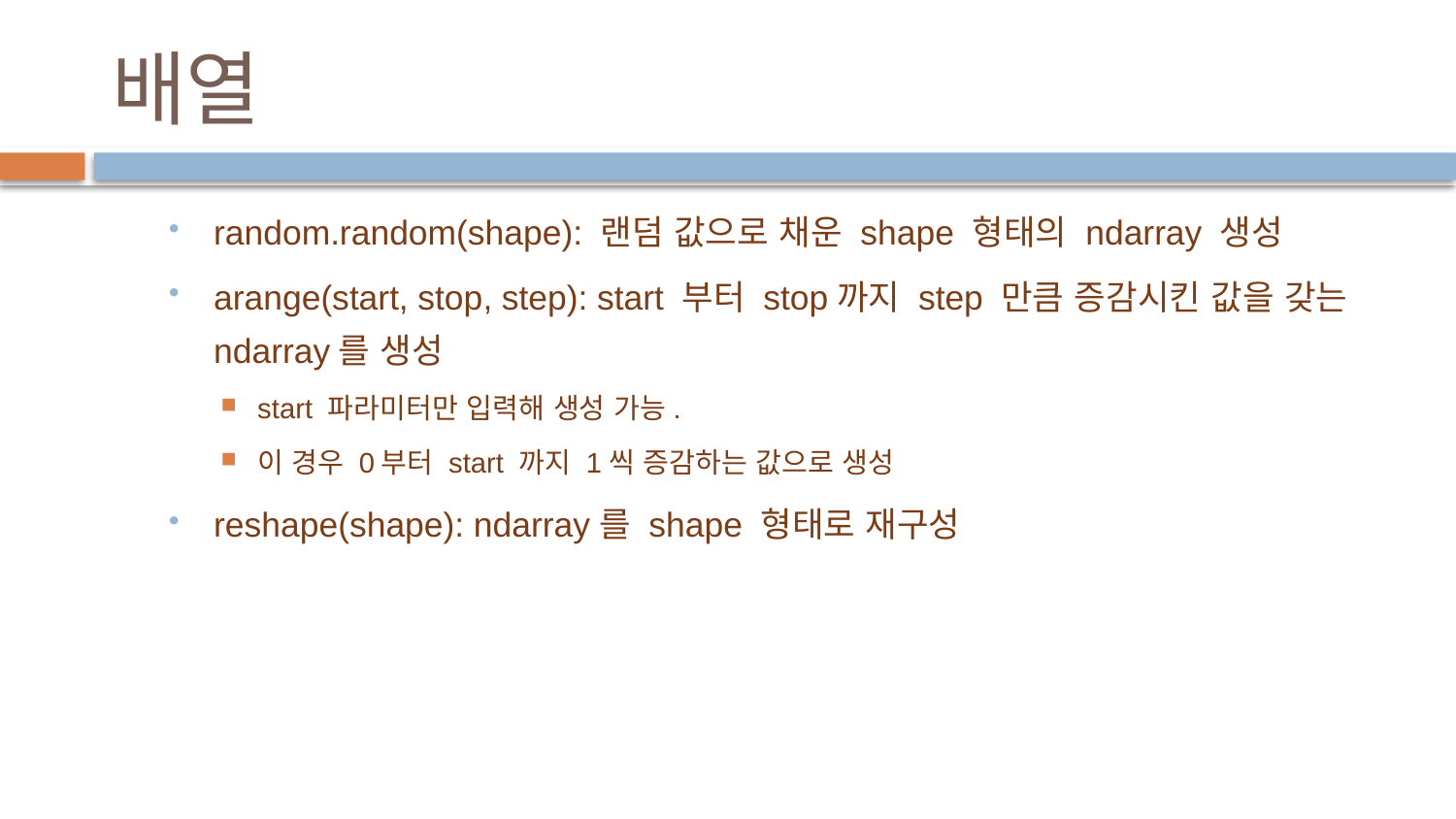

# 배열
random.random(shape): 랜덤 값으로 채운 shape 형태의 ndarray 생성
arange(start, stop, step): start 부터 stop까지 step 만큼 증감시킨 값을 갖는 ndarray를 생성
start 파라미터만 입력해 생성 가능.
이 경우 0부터 start 까지 1씩 증감하는 값으로 생성
reshape(shape): ndarray를 shape 형태로 재구성